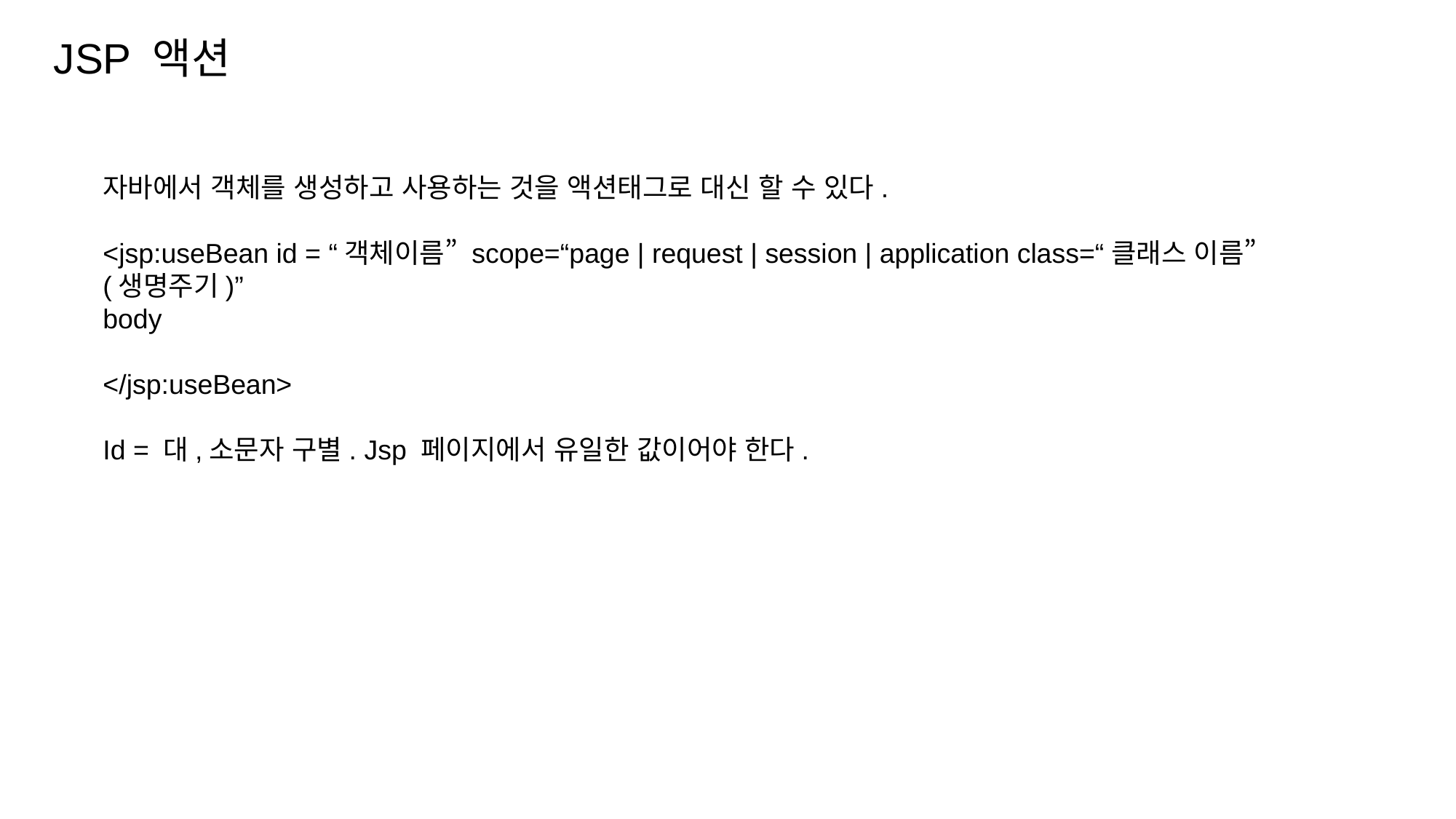

JSP 액션
자바에서 객체를 생성하고 사용하는 것을 액션태그로 대신 할 수 있다.

<jsp:useBean id = “객체이름” scope=“page | request | session | application class=“클래스 이름” (생명주기)”
body

</jsp:useBean>

Id = 대,소문자 구별. Jsp 페이지에서 유일한 값이어야 한다.